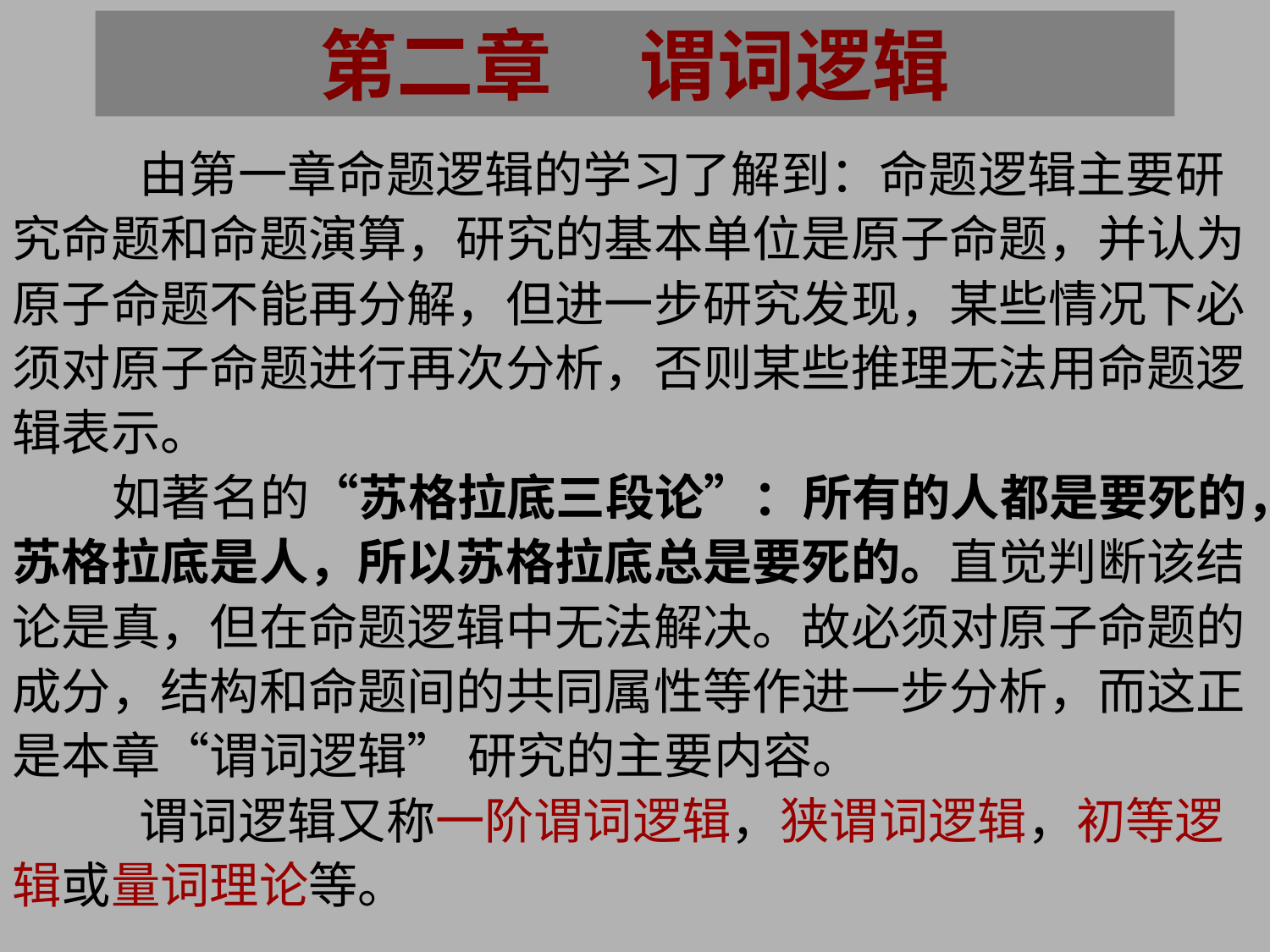

第二章     谓词逻辑
	由第一章命题逻辑的学习了解到：命题逻辑主要研
究命题和命题演算，研究的基本单位是原子命题，并认为
原子命题不能再分解，但进一步研究发现，某些情况下必
须对原子命题进行再次分析，否则某些推理无法用命题逻
辑表示。
        如著名的“苏格拉底三段论”：所有的人都是要死的，
苏格拉底是人，所以苏格拉底总是要死的。直觉判断该结
论是真，但在命题逻辑中无法解决。故必须对原子命题的
成分，结构和命题间的共同属性等作进一步分析，而这正
是本章“谓词逻辑” 研究的主要内容。
	谓词逻辑又称一阶谓词逻辑，狭谓词逻辑，初等逻
辑或量词理论等。